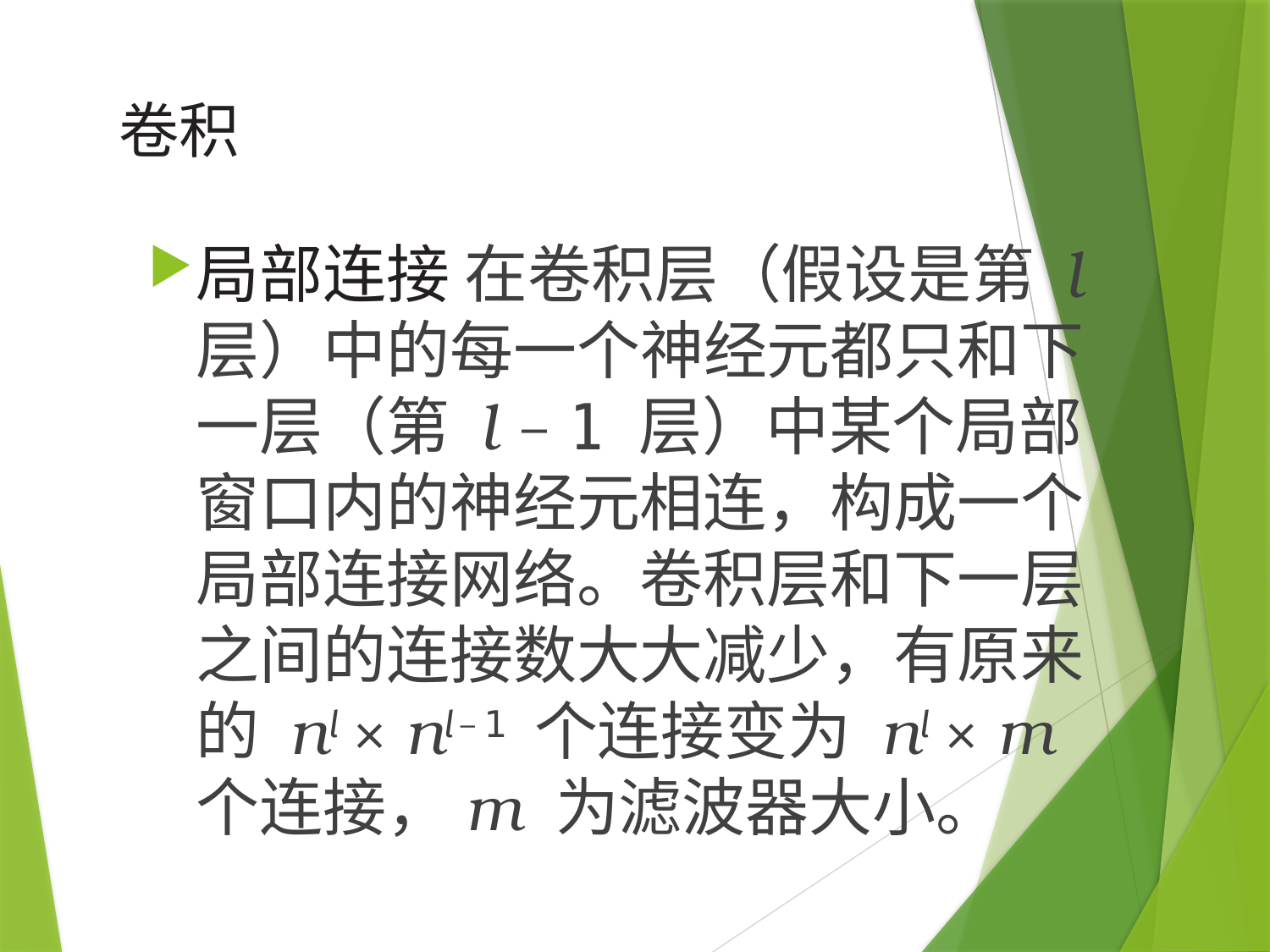

# 卷积
局部连接 在卷积层（假设是第 l 层）中的每一个神经元都只和下一层（第 l − 1 层）中某个局部窗口内的神经元相连，构成一个局部连接网络。卷积层和下一层之间的连接数大大减少，有原来的 nl × nl−1 个连接变为 nl × m 个连接，m 为滤波器大小。